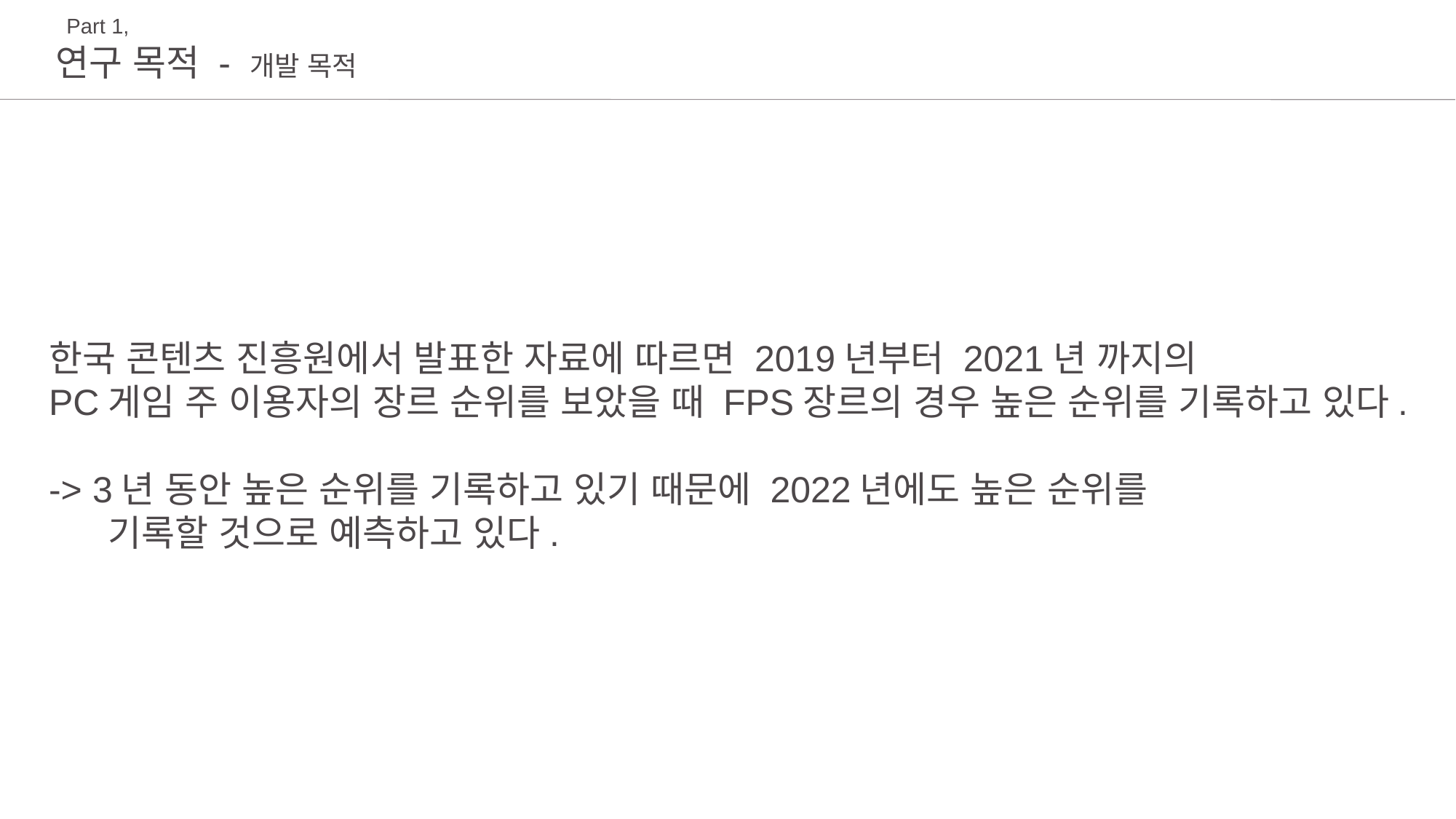

Part 1,
연구 목적 - 개발 목적
한국 콘텐츠 진흥원에서 발표한 자료에 따르면 2019년부터 2021년 까지의
PC게임 주 이용자의 장르 순위를 보았을 때 FPS장르의 경우 높은 순위를 기록하고 있다.

-> 3년 동안 높은 순위를 기록하고 있기 때문에 2022년에도 높은 순위를
     기록할 것으로 예측하고 있다.